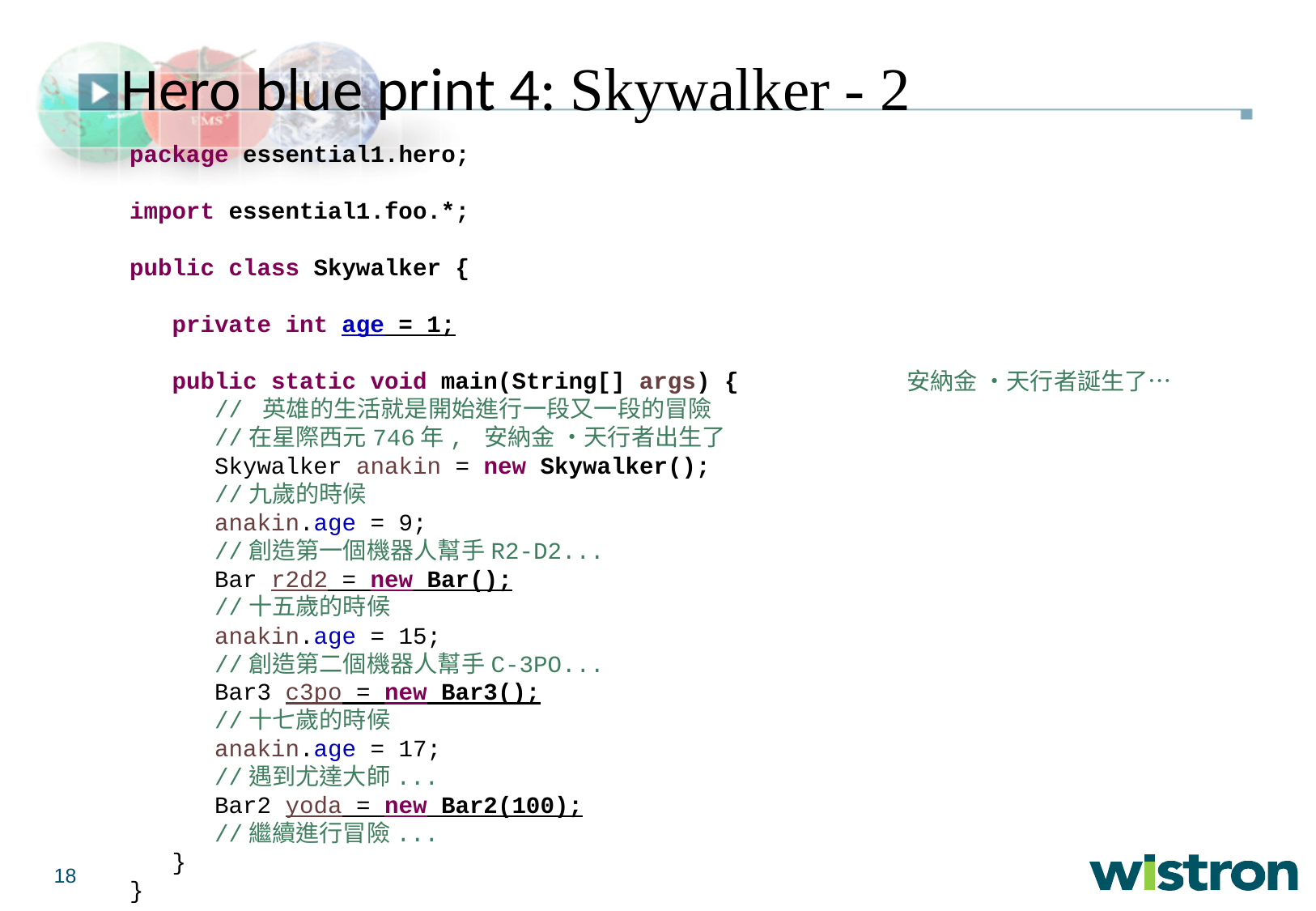

Hero blue print 4: Skywalker - 2
package essential1.hero;

import essential1.foo.*;

public class Skywalker {

   private int age = 1;

   public static void main(String[] args) {
      // 英雄的生活就是開始進行一段又一段的冒險
      //在星際西元746年, 安納金 ‧天行者出生了
      Skywalker anakin = new Skywalker();
      //九歲的時候
      anakin.age = 9;
      //創造第一個機器人幫手R2-D2...
      Bar r2d2 = new Bar();
      //十五歲的時候
      anakin.age = 15;
      //創造第二個機器人幫手C-3PO...
      Bar3 c3po = new Bar3();
      //十七歲的時候
      anakin.age = 17;
      //遇到尤達大師...
      Bar2 yoda = new Bar2(100);
      //繼續進行冒險...
   }
}
安納金 ‧天行者誕生了…